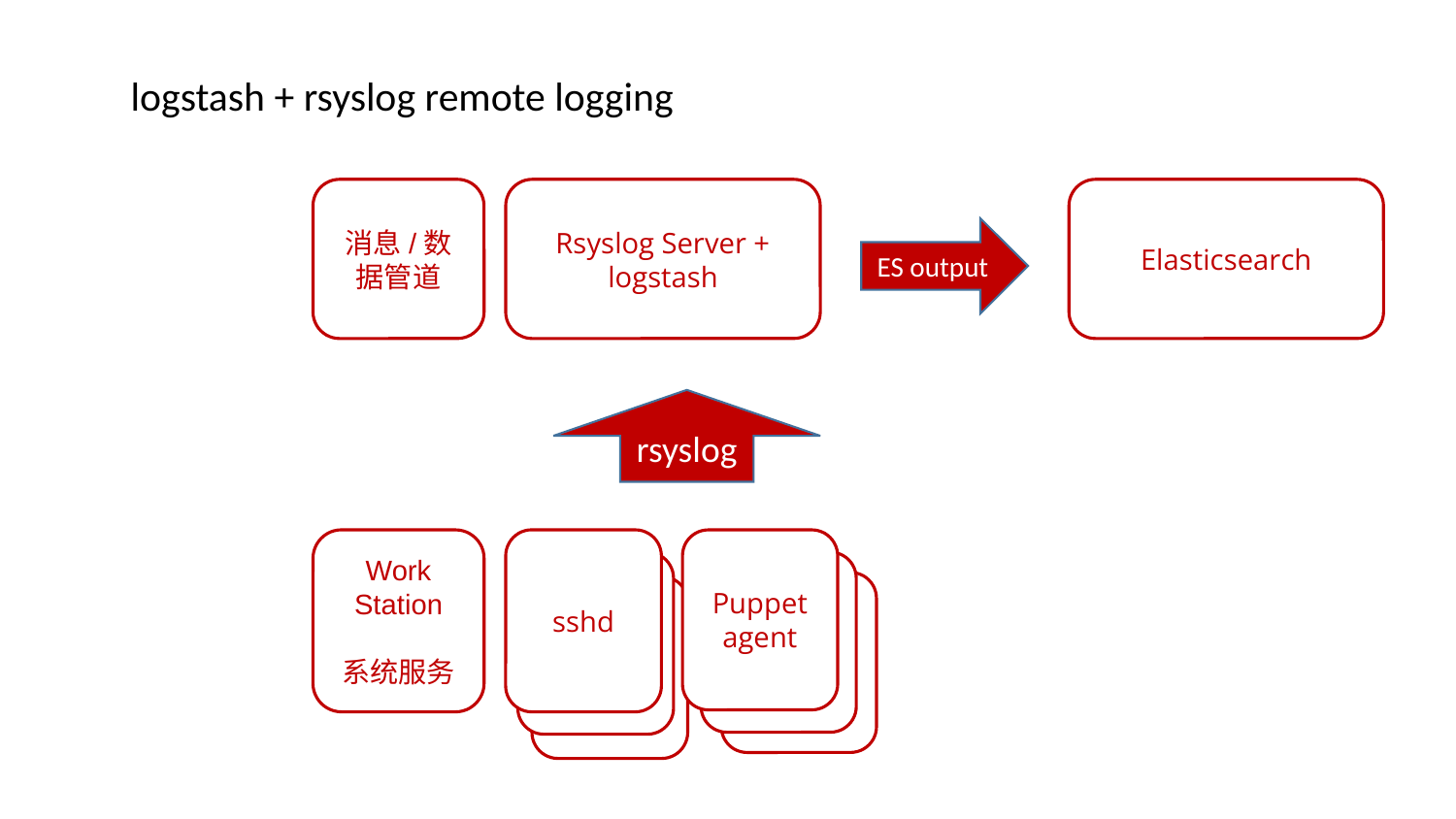

logstash + rsyslog remote logging
Elasticsearch
消息/数据管道
Rsyslog Server + logstash
ES output
rsyslog
Work
Station

系统服务
sshd
Puppet agent